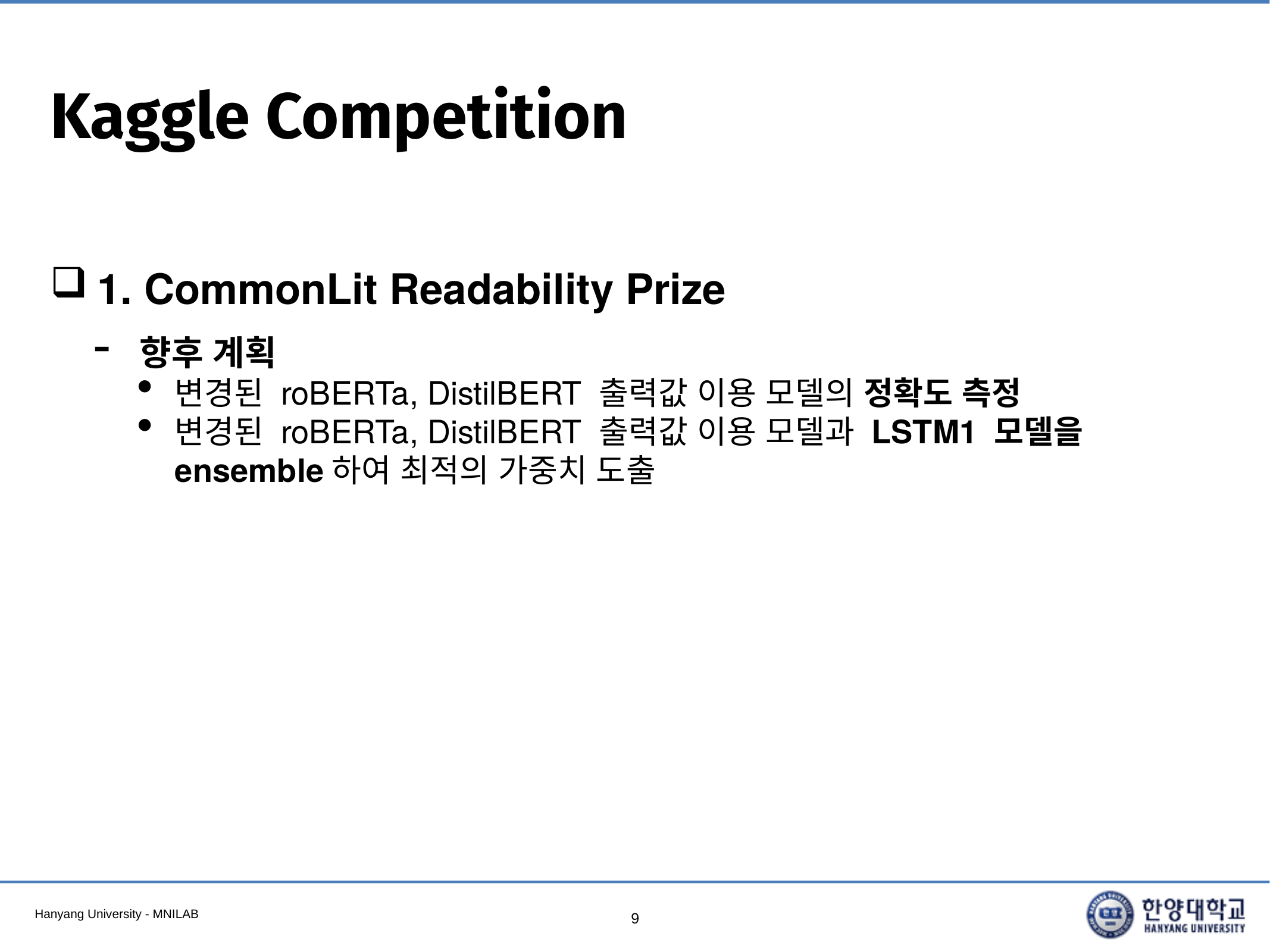

# Kaggle Competition
1. CommonLit Readability Prize
향후 계획
변경된 roBERTa, DistilBERT 출력값 이용 모델의 정확도 측정
변경된 roBERTa, DistilBERT 출력값 이용 모델과 LSTM1 모델을 ensemble하여 최적의 가중치 도출
9